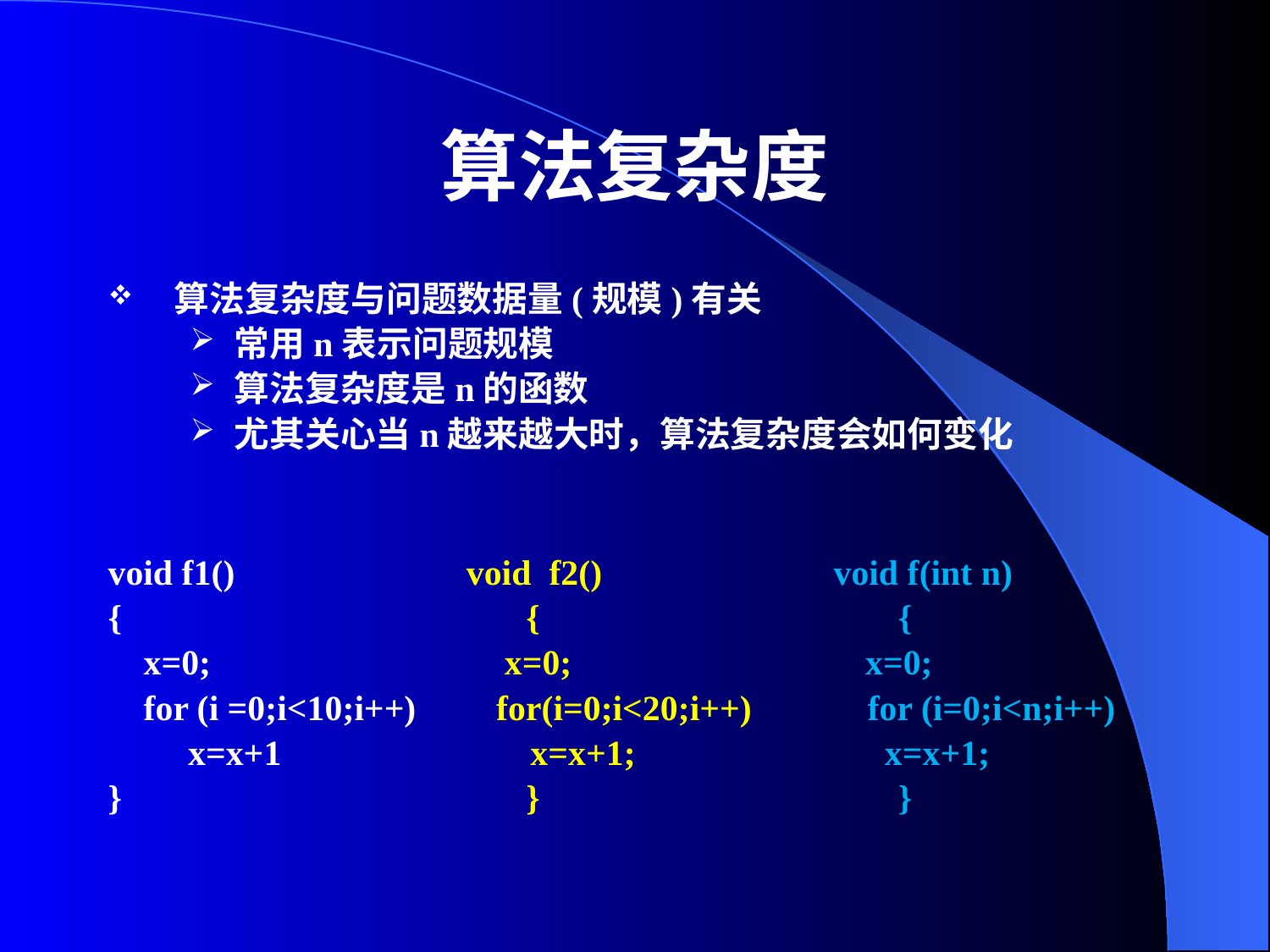

# 算法复杂度
算法复杂度与问题数据量(规模)有关
常用n表示问题规模
算法复杂度是n的函数
尤其关心当n越来越大时，算法复杂度会如何变化

void f1()                          void  f2()                          void f(int n)
{			           {			          {
    x=0;                                 x=0;                                 x=0;
    for (i =0;i<10;i++)         for(i=0;i<20;i++)             for (i=0;i<n;i++)
         x=x+1                            x=x+1;                            x=x+1;
}			           }			          }